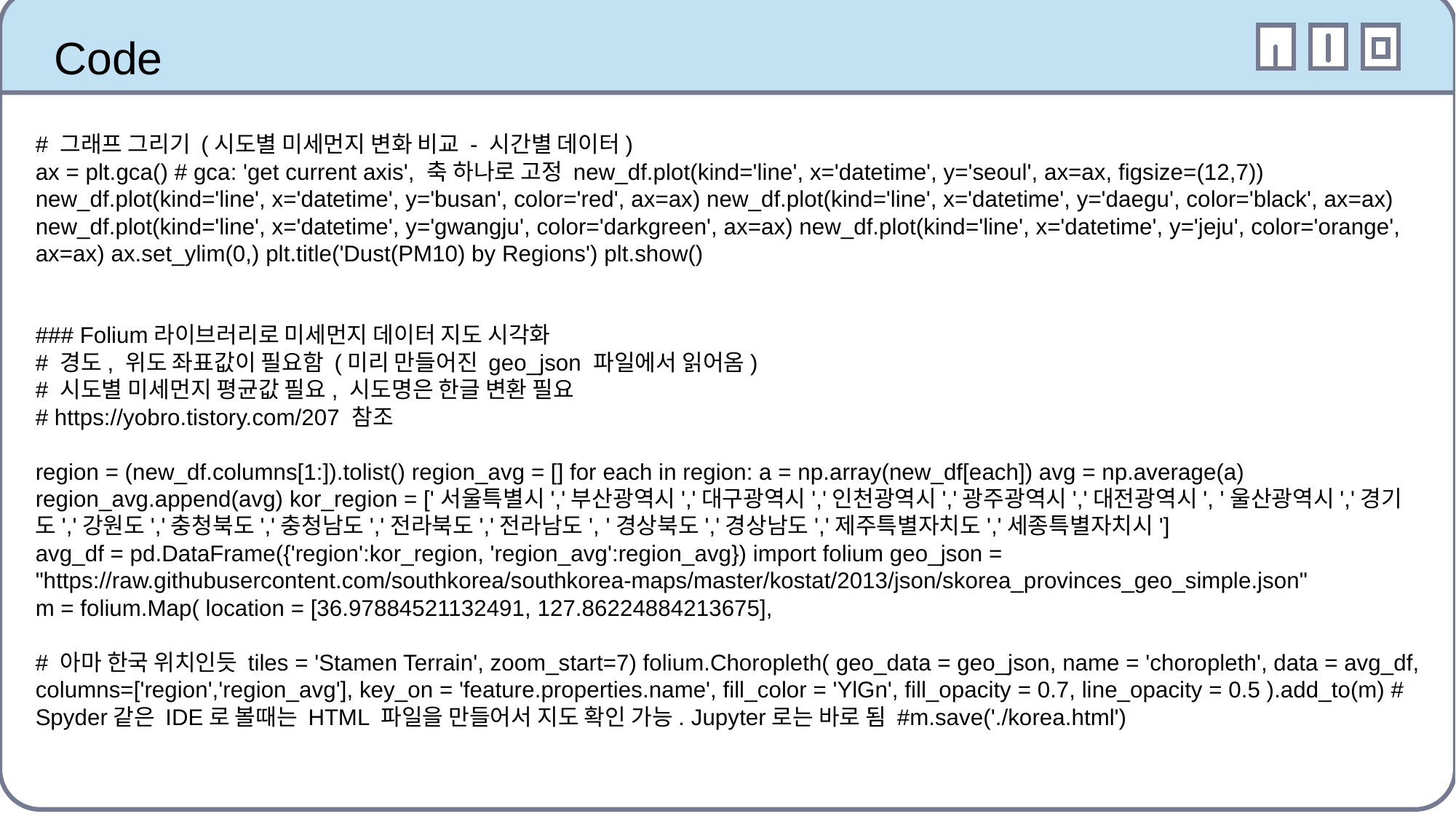

Code
오늘 사용한 색상은?
# 그래프 그리기 (시도별 미세먼지 변화 비교 - 시간별 데이터)
ax = plt.gca() # gca: 'get current axis', 축 하나로 고정 new_df.plot(kind='line', x='datetime', y='seoul', ax=ax, figsize=(12,7)) new_df.plot(kind='line', x='datetime', y='busan', color='red', ax=ax) new_df.plot(kind='line', x='datetime', y='daegu', color='black', ax=ax) new_df.plot(kind='line', x='datetime', y='gwangju', color='darkgreen', ax=ax) new_df.plot(kind='line', x='datetime', y='jeju', color='orange', ax=ax) ax.set_ylim(0,) plt.title('Dust(PM10) by Regions') plt.show()

### Folium라이브러리로 미세먼지 데이터 지도 시각화
# 경도, 위도 좌표값이 필요함 (미리 만들어진 geo_json 파일에서 읽어옴)
# 시도별 미세먼지 평균값 필요, 시도명은 한글 변환 필요
# https://yobro.tistory.com/207 참조

region = (new_df.columns[1:]).tolist() region_avg = [] for each in region: a = np.array(new_df[each]) avg = np.average(a) region_avg.append(avg) kor_region = ['서울특별시','부산광역시','대구광역시','인천광역시','광주광역시','대전광역시', '울산광역시','경기도','강원도','충청북도','충청남도','전라북도','전라남도', '경상북도','경상남도','제주특별자치도','세종특별자치시']
avg_df = pd.DataFrame({'region':kor_region, 'region_avg':region_avg}) import folium geo_json = "https://raw.githubusercontent.com/southkorea/southkorea-maps/master/kostat/2013/json/skorea_provinces_geo_simple.json"
m = folium.Map( location = [36.97884521132491, 127.86224884213675],

# 아마 한국 위치인듯 tiles = 'Stamen Terrain', zoom_start=7) folium.Choropleth( geo_data = geo_json, name = 'choropleth', data = avg_df, columns=['region','region_avg'], key_on = 'feature.properties.name', fill_color = 'YlGn', fill_opacity = 0.7, line_opacity = 0.5 ).add_to(m) # Spyder같은 IDE로 볼때는 HTML 파일을 만들어서 지도 확인 가능. Jupyter로는 바로 됨 #m.save('./korea.html')